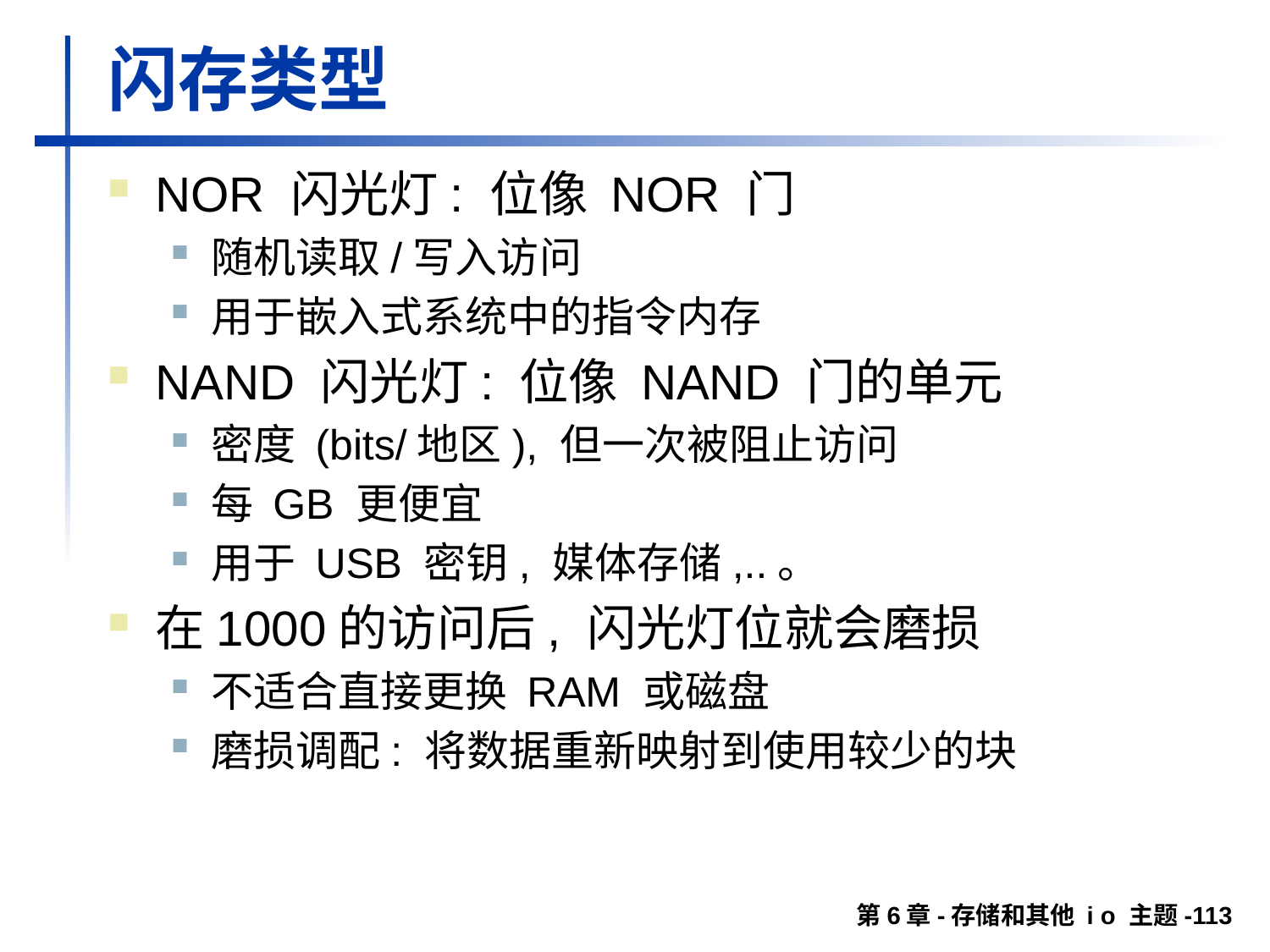

# 闪存类型
NOR 闪光灯: 位像 NOR 门
随机读取/写入访问
用于嵌入式系统中的指令内存
NAND 闪光灯: 位像 NAND 门的单元
密度 (bits/地区), 但一次被阻止访问
每 GB 更便宜
用于 USB 密钥, 媒体存储,..。
在1000的访问后, 闪光灯位就会磨损
不适合直接更换 RAM 或磁盘
磨损调配: 将数据重新映射到使用较少的块
第6章-存储和其他 i o 主题-113